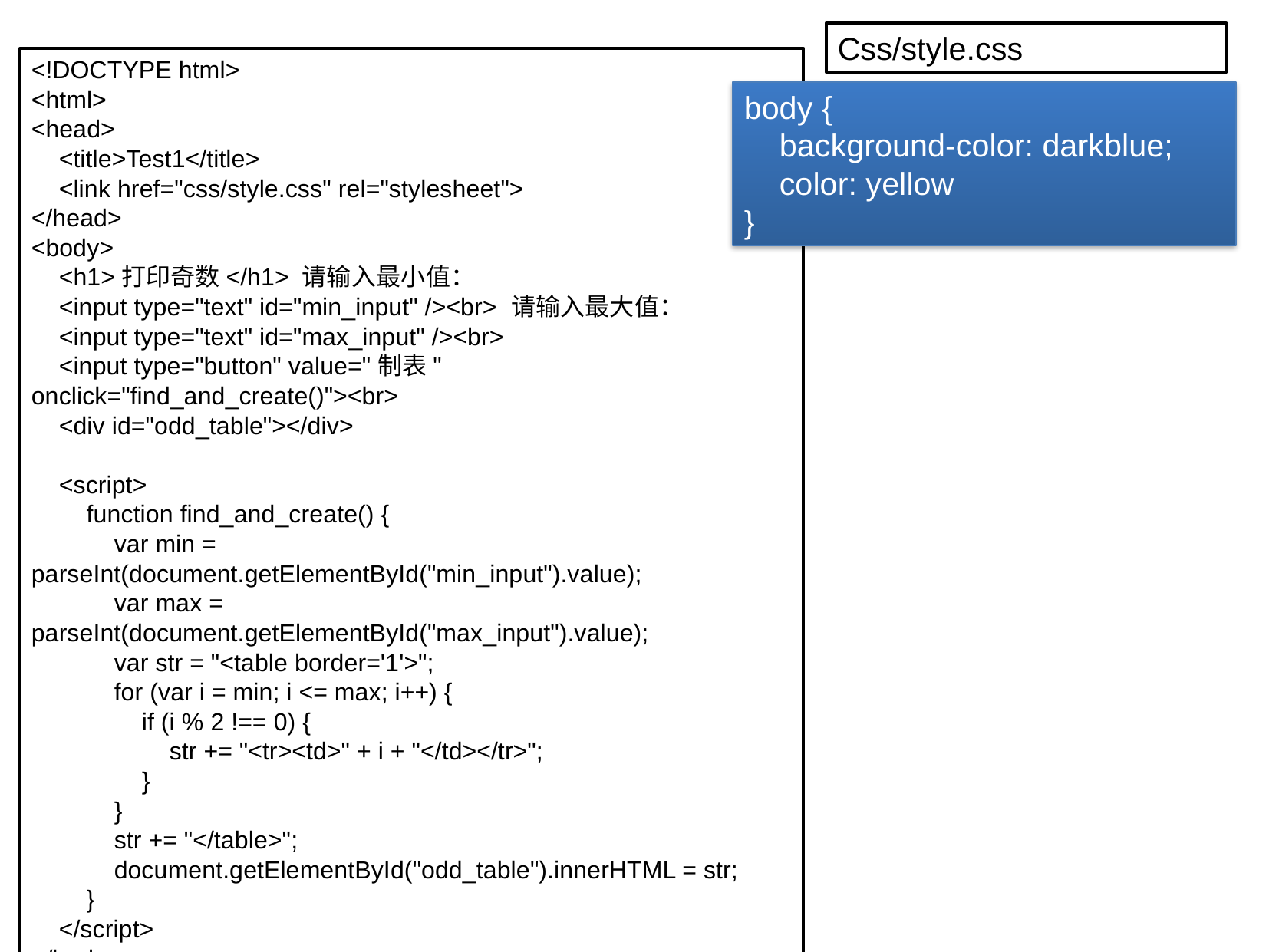

Css/style.css
<!DOCTYPE html>
<html>
<head>
    <title>Test1</title>
    <link href="css/style.css" rel="stylesheet">
</head>
<body>
    <h1>打印奇数</h1> 请输入最小值：
    <input type="text" id="min_input" /><br> 请输入最大值：
    <input type="text" id="max_input" /><br>
    <input type="button" value="制表" onclick="find_and_create()"><br>
    <div id="odd_table"></div>

    <script>
        function find_and_create() {
            var min = parseInt(document.getElementById("min_input").value);
            var max = parseInt(document.getElementById("max_input").value);
            var str = "<table border='1'>";
            for (var i = min; i <= max; i++) {
                if (i % 2 !== 0) {
                    str += "<tr><td>" + i + "</td></tr>";
                }
            }
            str += "</table>";
            document.getElementById("odd_table").innerHTML = str;
        }
    </script>
</body>
</html>
body {
    background-color: darkblue;
    color: yellow
}